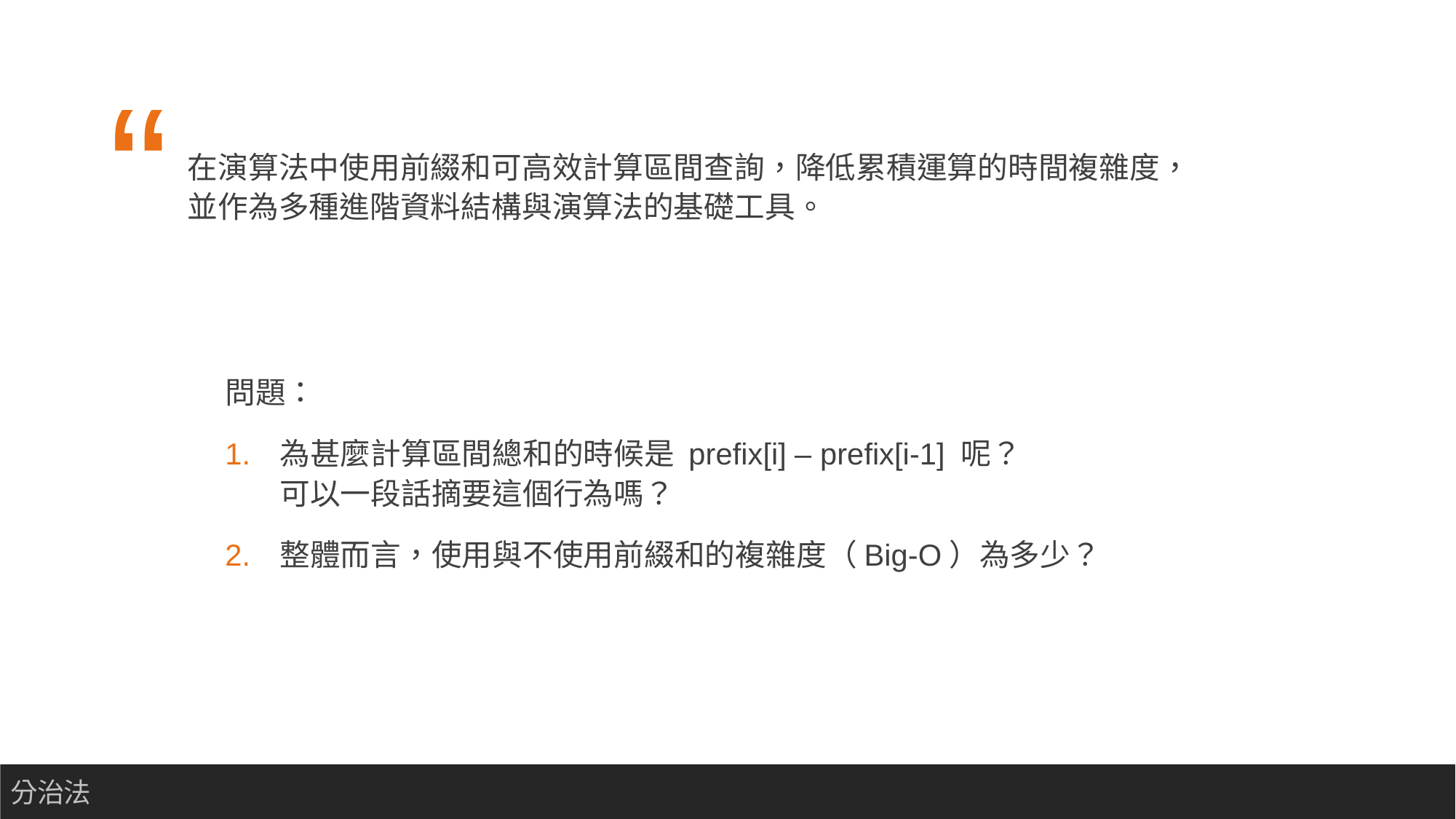

“
在演算法中使用前綴和可高效計算區間查詢，降低累積運算的時間複雜度，
並作為多種進階資料結構與演算法的基礎工具。
問題：
為甚麼計算區間總和的時候是 prefix[i] – prefix[i-1] 呢？
可以一段話摘要這個行為嗎？
整體而言，使用與不使用前綴和的複雜度（Big-O）為多少？
分治法